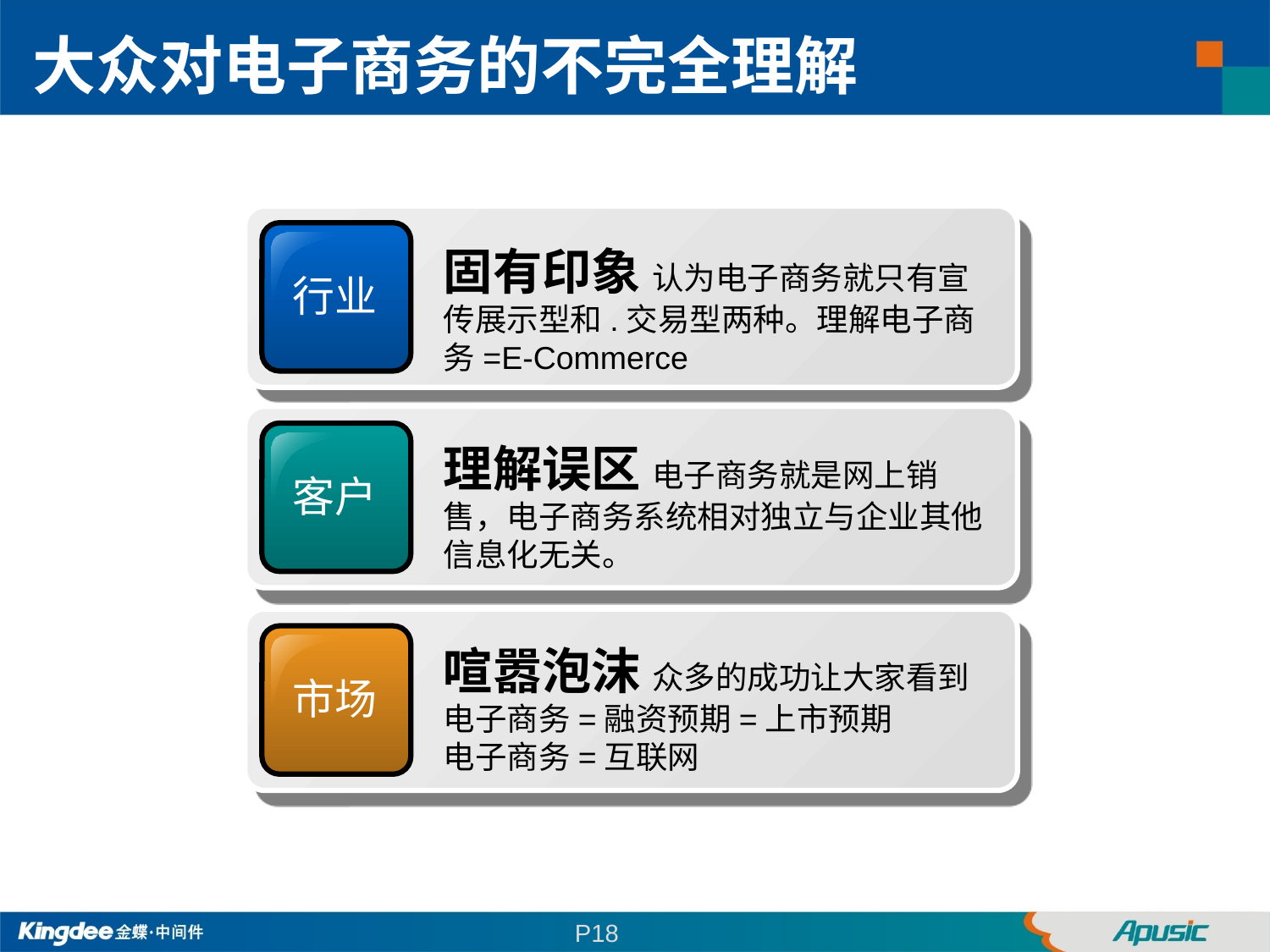

大众对电子商务的不完全理解

固有印象 认为电子商务就只有宣传展示型和.交易型两种。理解电子商务=E-Commerce
行业

理解误区 电子商务就是网上销售，电子商务系统相对独立与企业其他信息化无关。

客户

喧嚣泡沫 众多的成功让大家看到电子商务=融资预期=上市预期
电子商务=互联网

市场